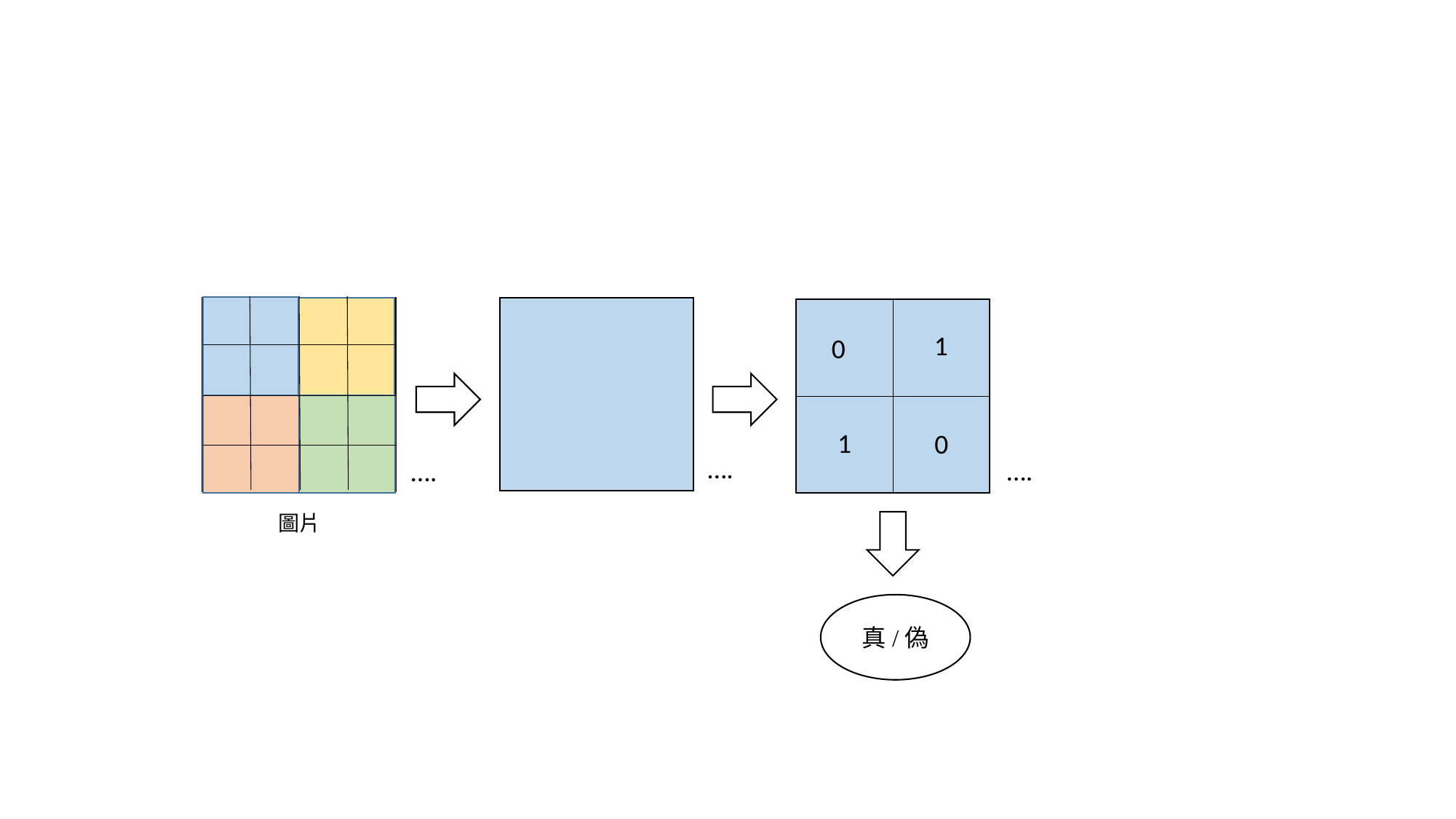

1
0

1
0
….
….
….
圖片

真/偽